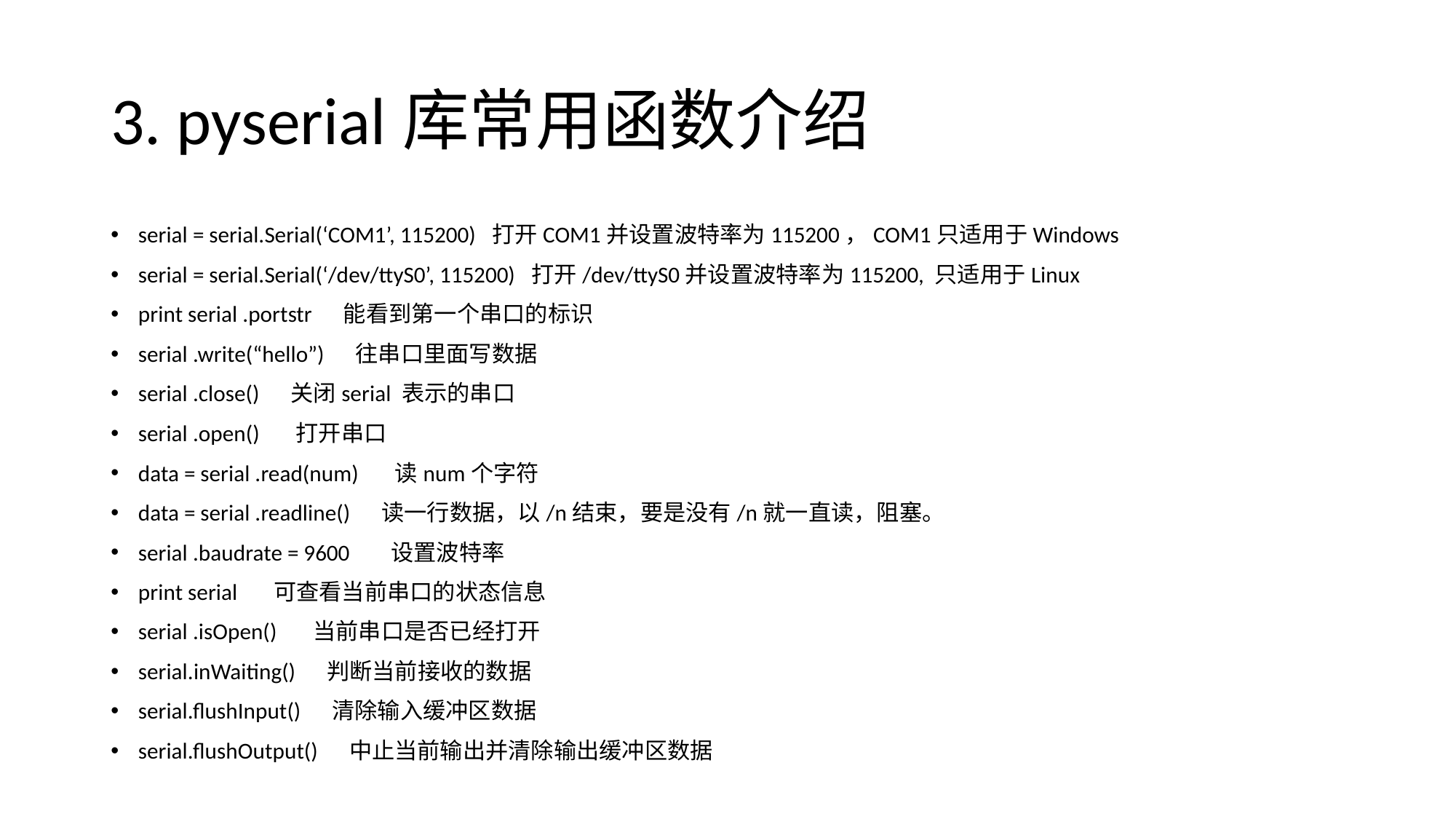

# 3. pyserial库常用函数介绍
serial = serial.Serial(‘COM1’, 115200)  打开COM1并设置波特率为115200，COM1只适用于Windows
serial = serial.Serial(‘/dev/ttyS0’, 115200)  打开/dev/ttyS0并设置波特率为115200, 只适用于Linux
print serial .portstr     能看到第一个串口的标识
serial .write(“hello”)     往串口里面写数据
serial .close()     关闭serial 表示的串口
serial .open()      打开串口
data = serial .read(num)      读num个字符
data = serial .readline()     读一行数据，以/n结束，要是没有/n就一直读，阻塞。
serial .baudrate = 9600       设置波特率
print serial      可查看当前串口的状态信息
serial .isOpen()      当前串口是否已经打开
serial.inWaiting()     判断当前接收的数据
serial.flushInput()     清除输入缓冲区数据
serial.flushOutput()     中止当前输出并清除输出缓冲区数据